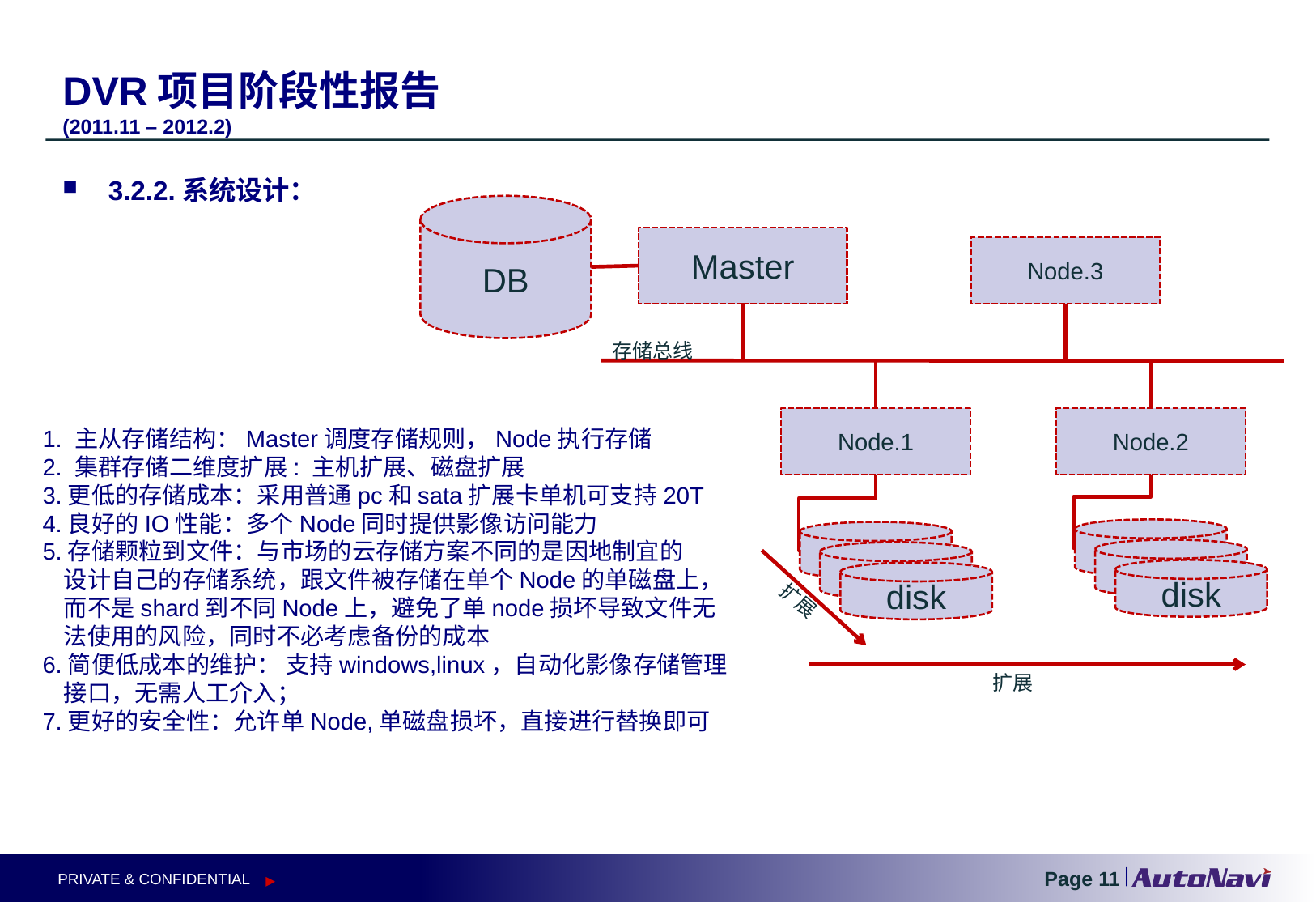

DVR项目阶段性报告
(2011.11 – 2012.2)
3.2.2.系统设计：

DB
Master
Node.3
存储总线
Node.1
Node.2
1. 主从存储结构：Master调度存储规则，Node执行存储
2. 集群存储二维度扩展: 主机扩展、磁盘扩展
3.更低的存储成本：采用普通pc和sata扩展卡单机可支持20T
4.良好的IO性能：多个Node同时提供影像访问能力
5.存储颗粒到文件：与市场的云存储方案不同的是因地制宜的
   设计自己的存储系统，跟文件被存储在单个Node的单磁盘上，
   而不是shard到不同Node上，避免了单node损坏导致文件无
   法使用的风险，同时不必考虑备份的成本
6.简便低成本的维护： 支持windows,linux，自动化影像存储管理
   接口，无需人工介入；
7.更好的安全性：允许单Node,单磁盘损坏，直接进行替换即可
disk
disk
disk
disk
disk
disk
扩展
扩展